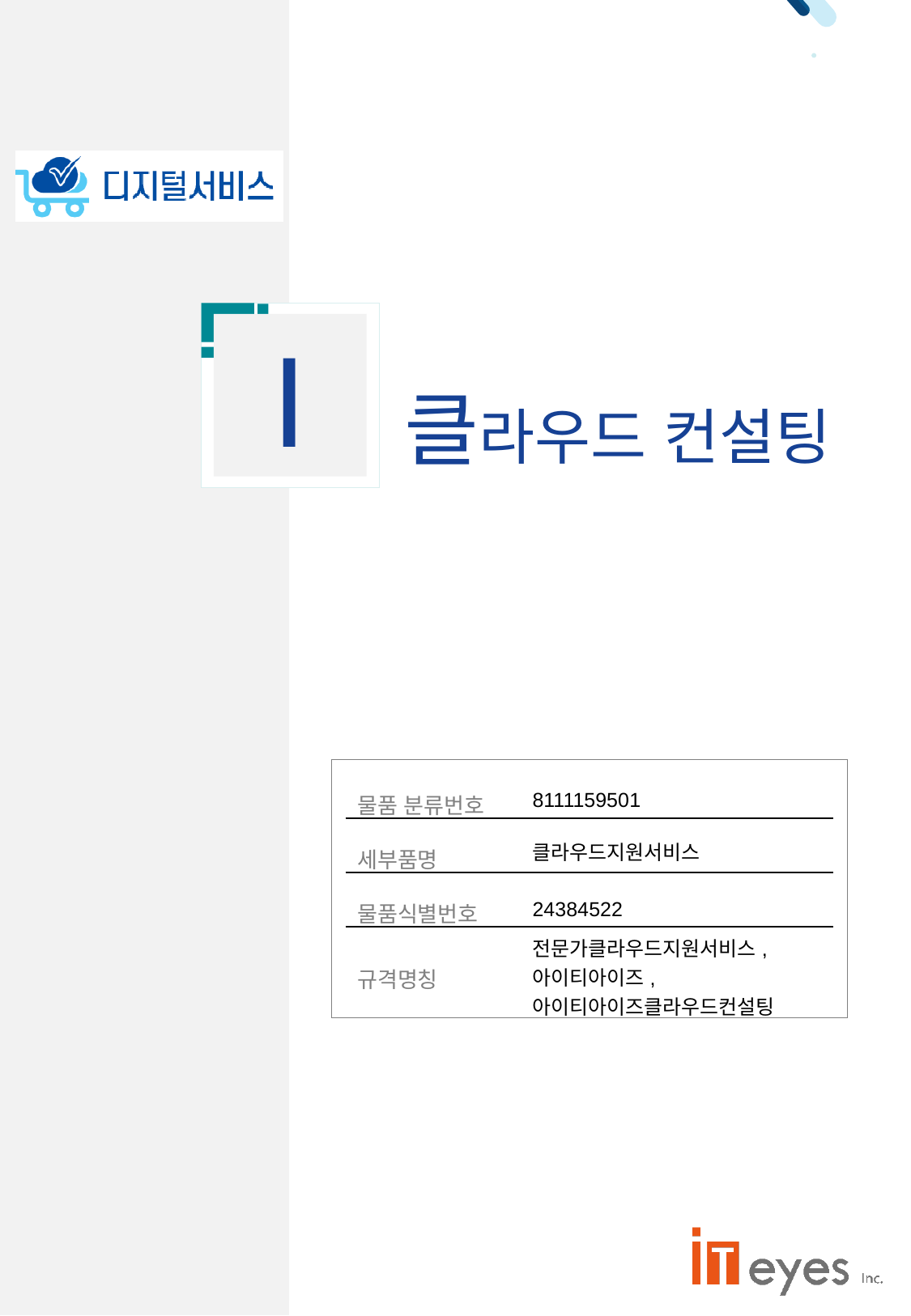

| 물품 분류번호 | 8111159501 |
| --- | --- |
| 세부품명 | 클라우드지원서비스 |
| 물품식별번호 | 24384522 |
| 규격명칭 | 전문가클라우드지원서비스, 아이티아이즈, 아이티아이즈클라우드컨설팅 |